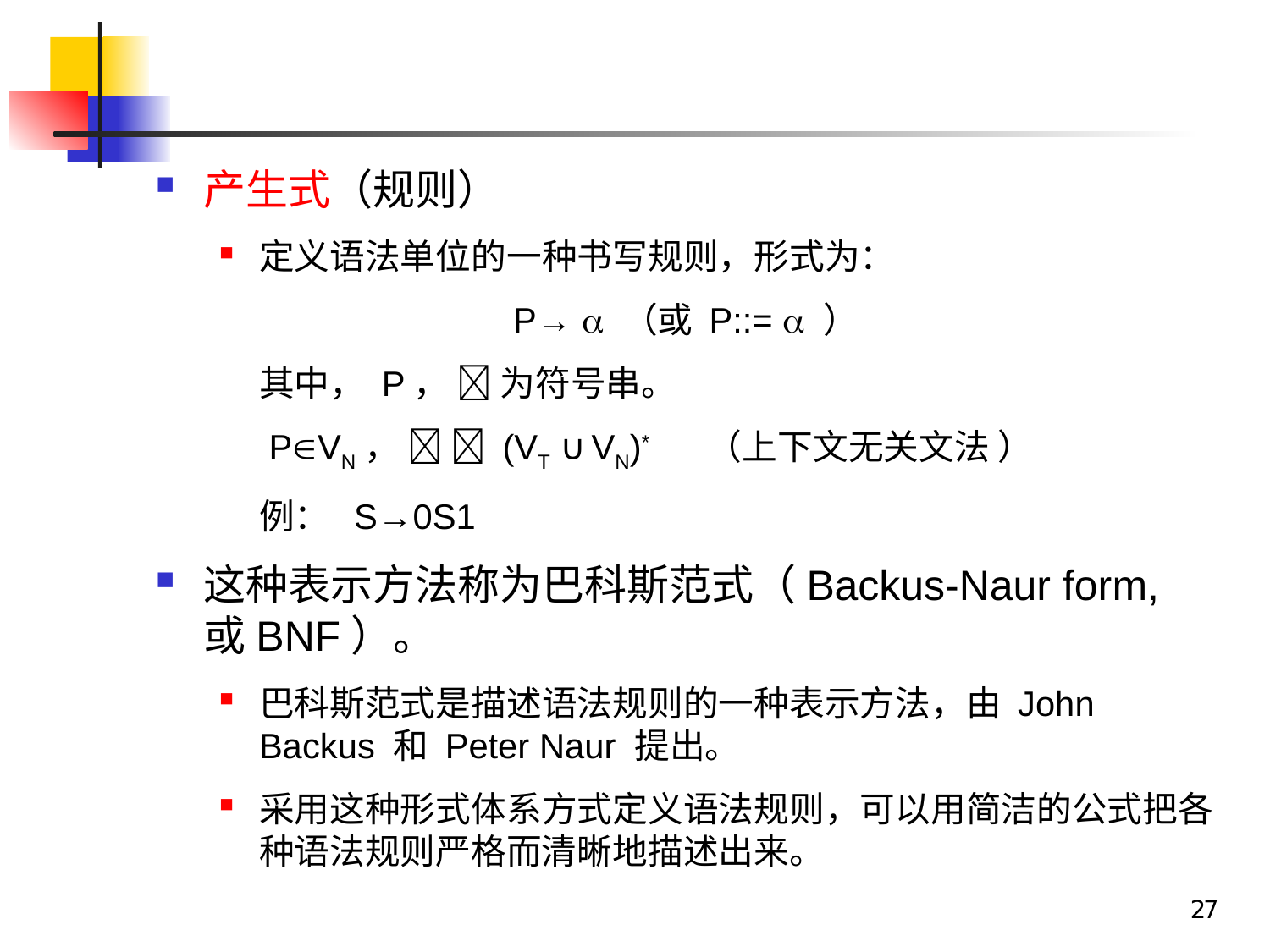

#
产生式（规则）
定义语法单位的一种书写规则，形式为：
			P→ α （或 P::= α ）
    其中， P， α 为符号串。
	 P∈VN， α ∈ (VT ∪ VN)*     （上下文无关文法 ）
    例：  S→0S1
这种表示方法称为巴科斯范式（Backus-Naur form, 或BNF）。
巴科斯范式是描述语法规则的一种表示方法，由 John Backus 和 Peter Naur 提出。
采用这种形式体系方式定义语法规则，可以用简洁的公式把各种语法规则严格而清晰地描述出来。

27